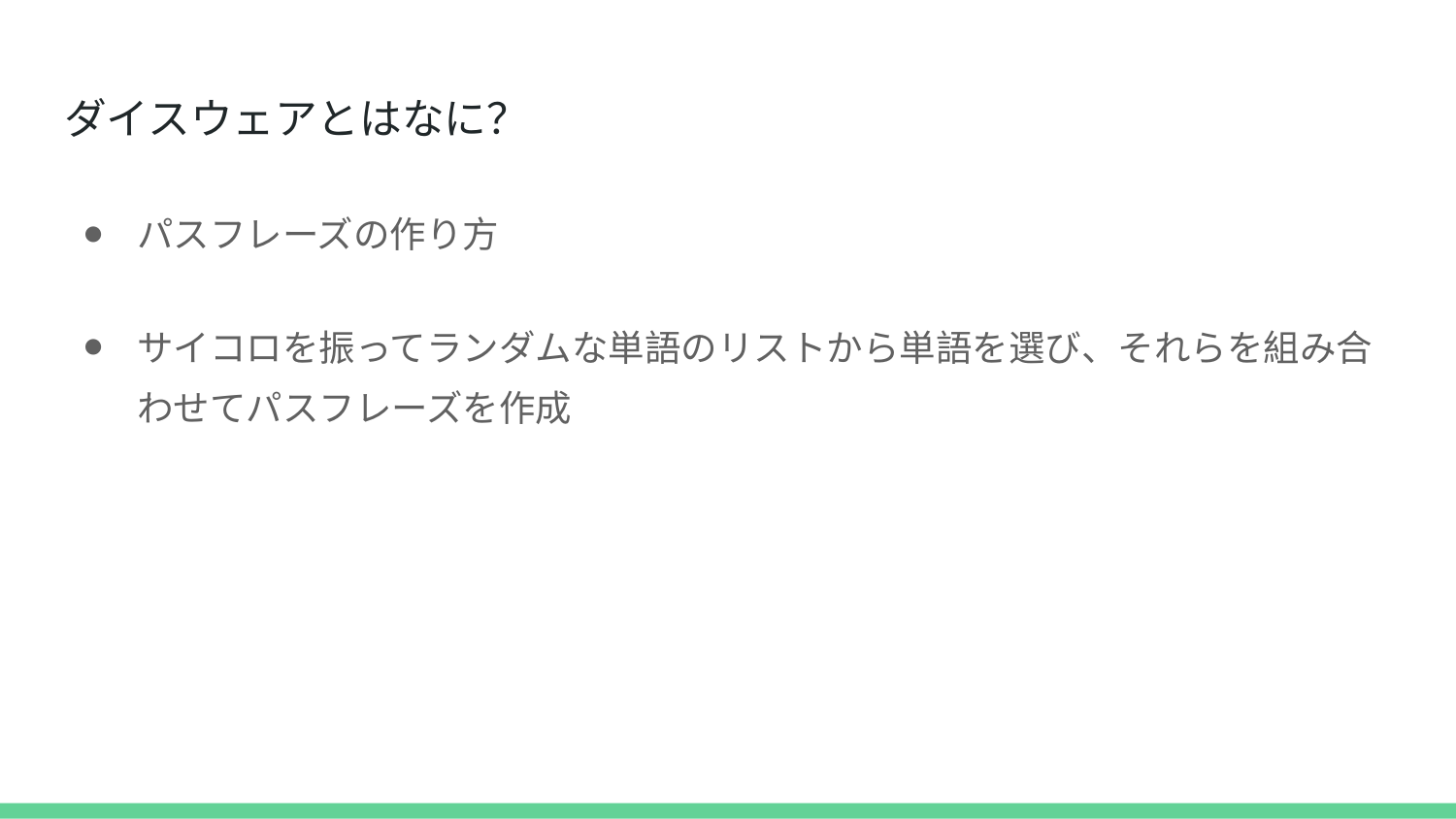

# ダイスウェアとはなに？
パスフレーズの作り方
サイコロを振ってランダムな単語のリストから単語を選び、それらを組み合わせてパスフレーズを作成